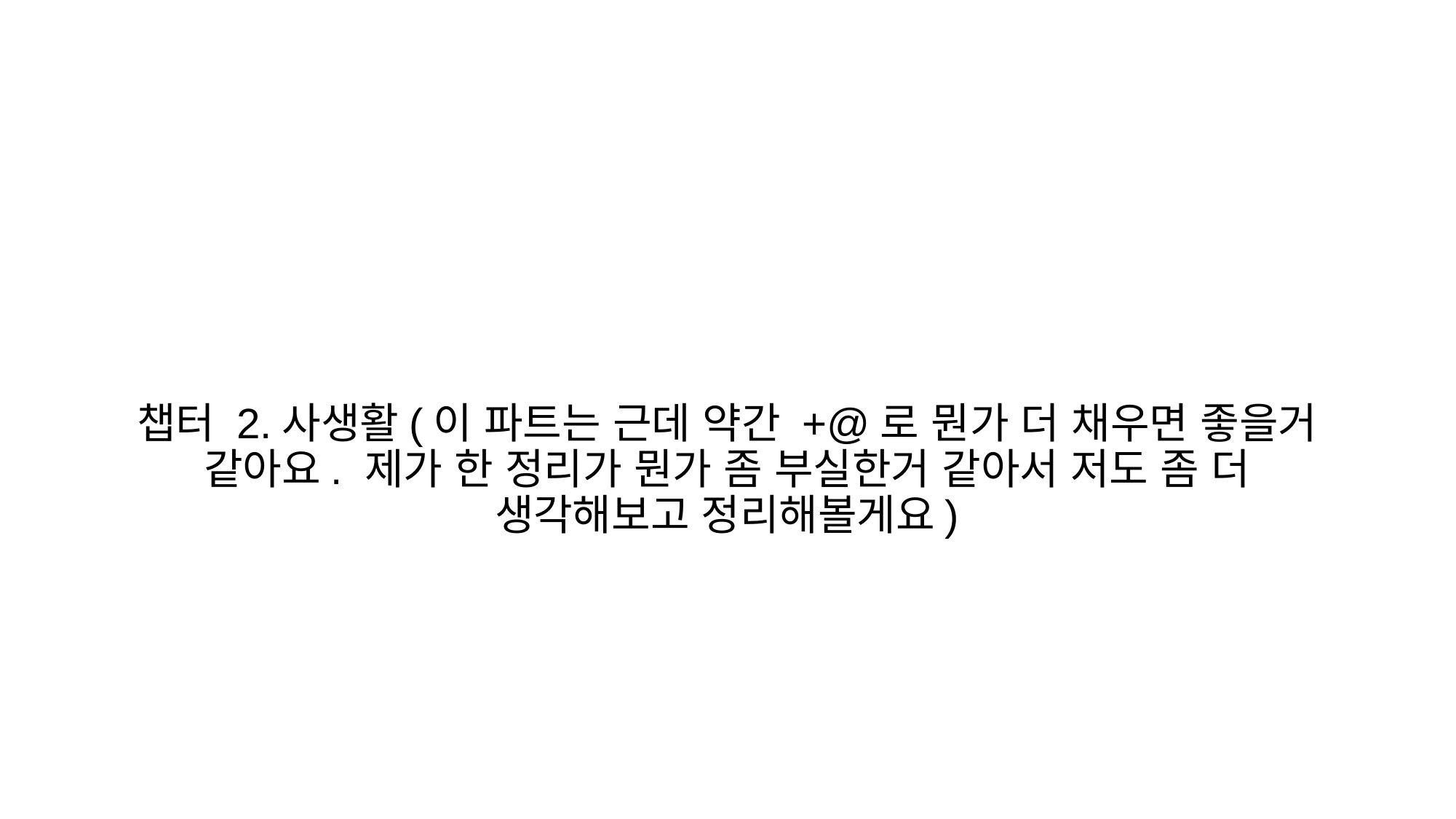

# 챕터 2.사생활(이 파트는 근데 약간 +@로 뭔가 더 채우면 좋을거 같아요. 제가 한 정리가 뭔가 좀 부실한거 같아서 저도 좀 더 생각해보고 정리해볼게요)